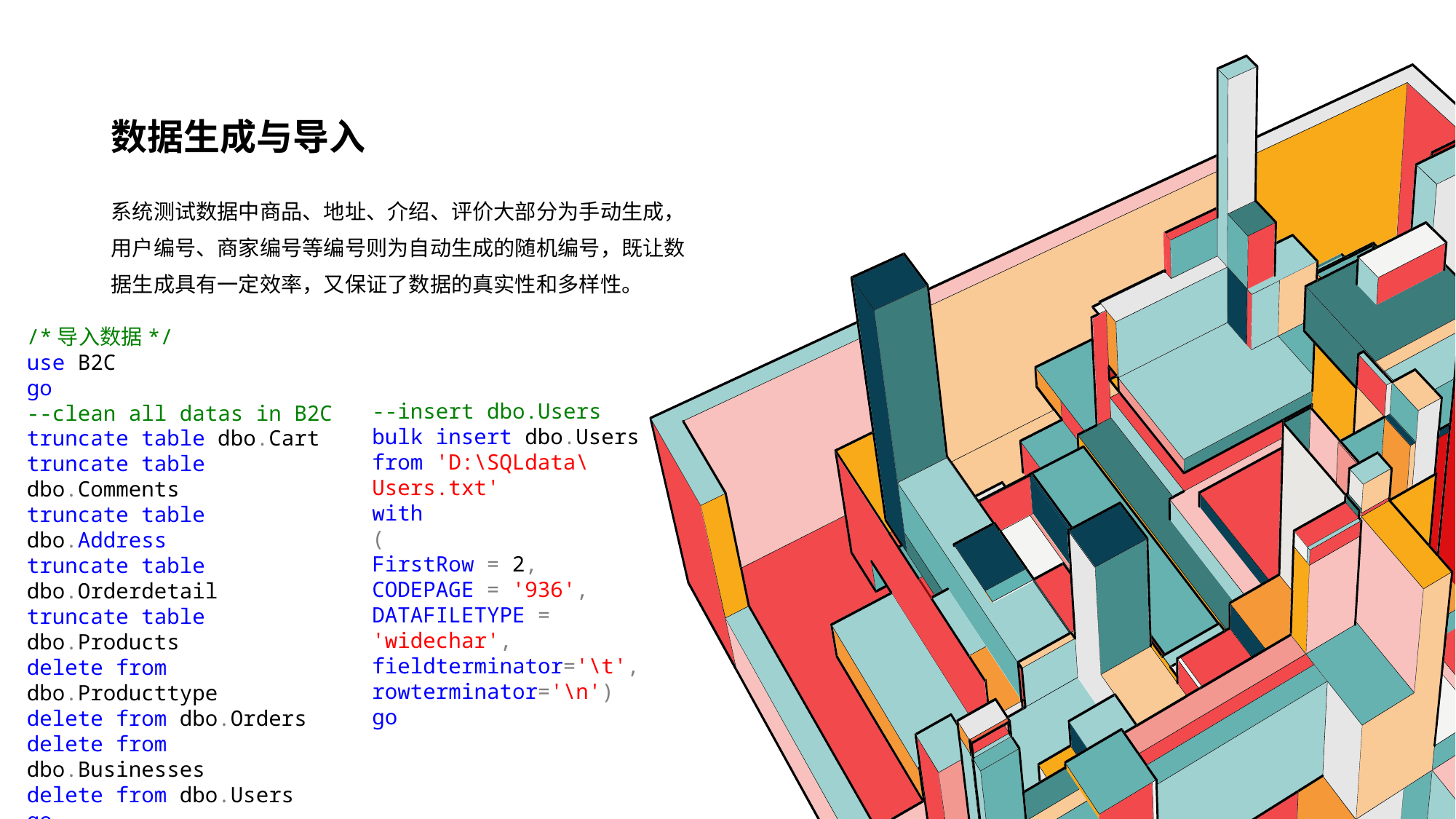

数据生成与导入
系统测试数据中商品、地址、介绍、评价大部分为手动生成，用户编号、商家编号等编号则为自动生成的随机编号，既让数据生成具有一定效率，又保证了数据的真实性和多样性。
/*导入数据*/
use B2C
go
--clean all datas in B2C
truncate table dbo.Cart
truncate table dbo.Comments
truncate table dbo.Address
truncate table dbo.Orderdetail
truncate table dbo.Products
delete from dbo.Producttype
delete from dbo.Orders
delete from dbo.Businesses
delete from dbo.Users
go
--insert dbo.Users
bulk insert dbo.Users
from 'D:\SQLdata\Users.txt'
with
(
FirstRow = 2,
CODEPAGE = '936',
DATAFILETYPE = 'widechar',
fieldterminator='\t',
rowterminator='\n')
go